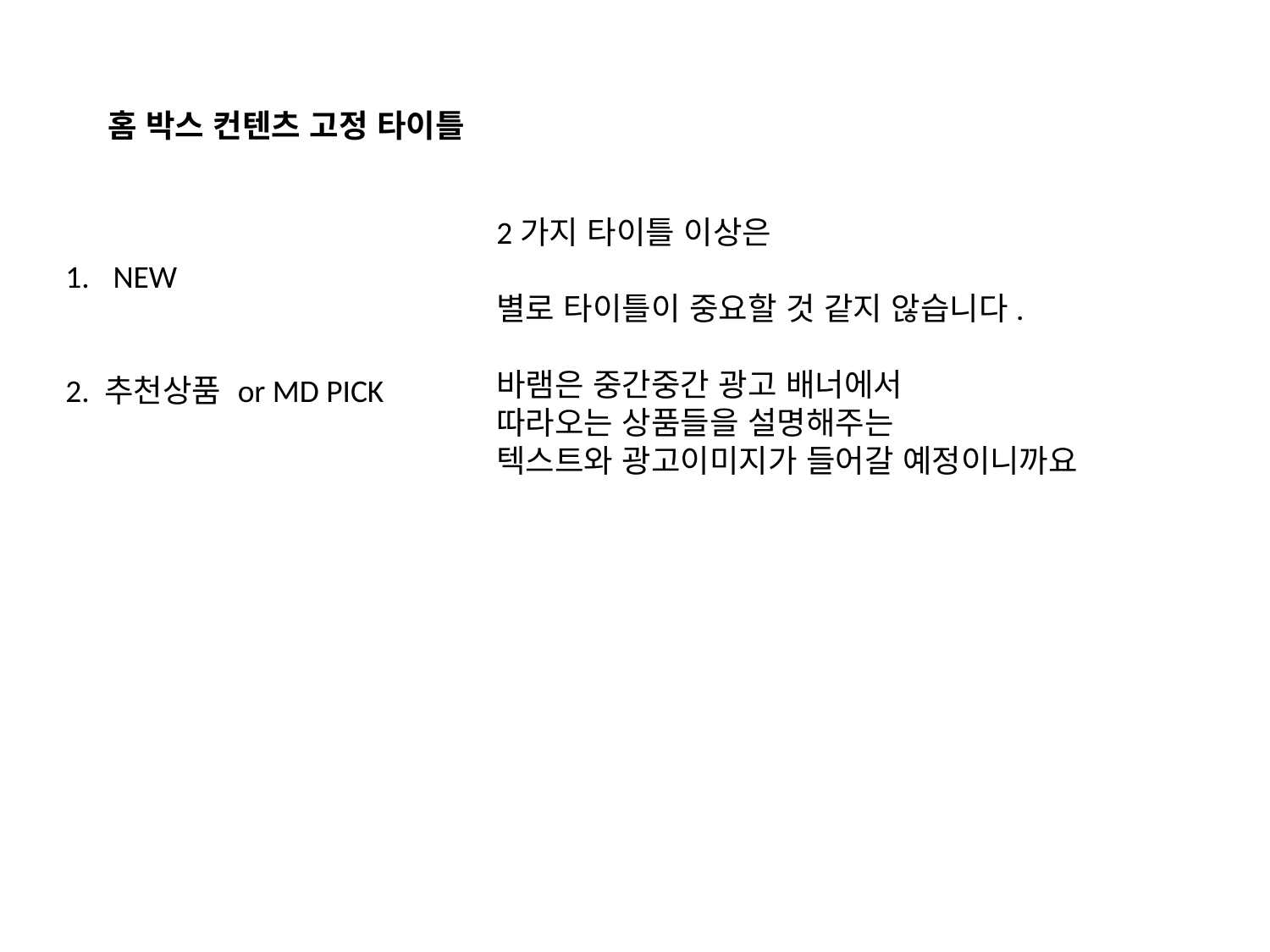

홈 박스 컨텐츠 고정 타이틀
2가지 타이틀 이상은

별로 타이틀이 중요할 것 같지 않습니다.

바램은 중간중간 광고 배너에서
따라오는 상품들을 설명해주는
텍스트와 광고이미지가 들어갈 예정이니까요

NEW

2. 추천상품 or MD PICK